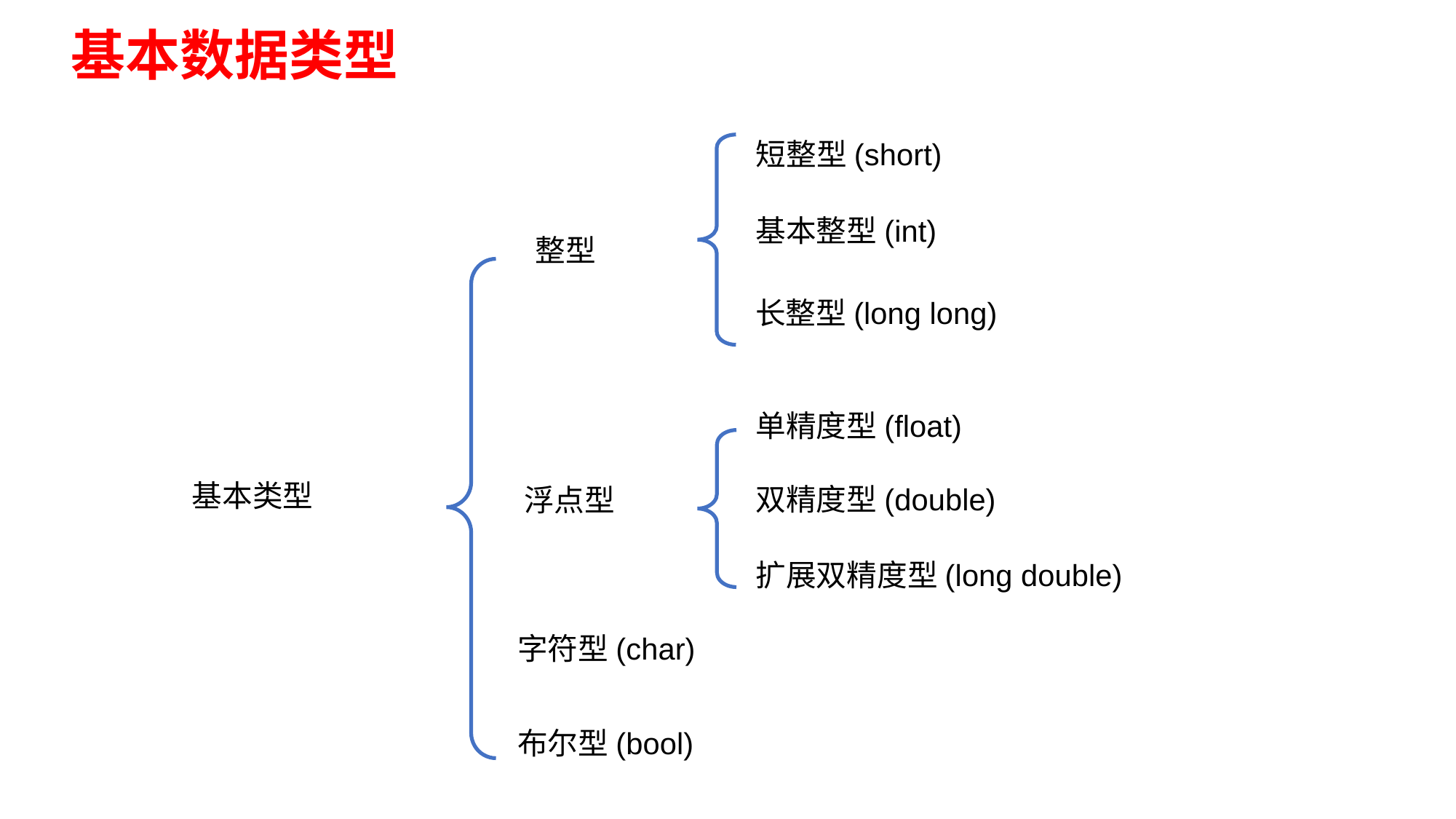

基本数据类型
短整型(short)

基本整型(int)
整型

长整型(long long)
单精度型(float)

基本类型
双精度型(double)
浮点型
扩展双精度型(long double)
字符型(char)
布尔型(bool)